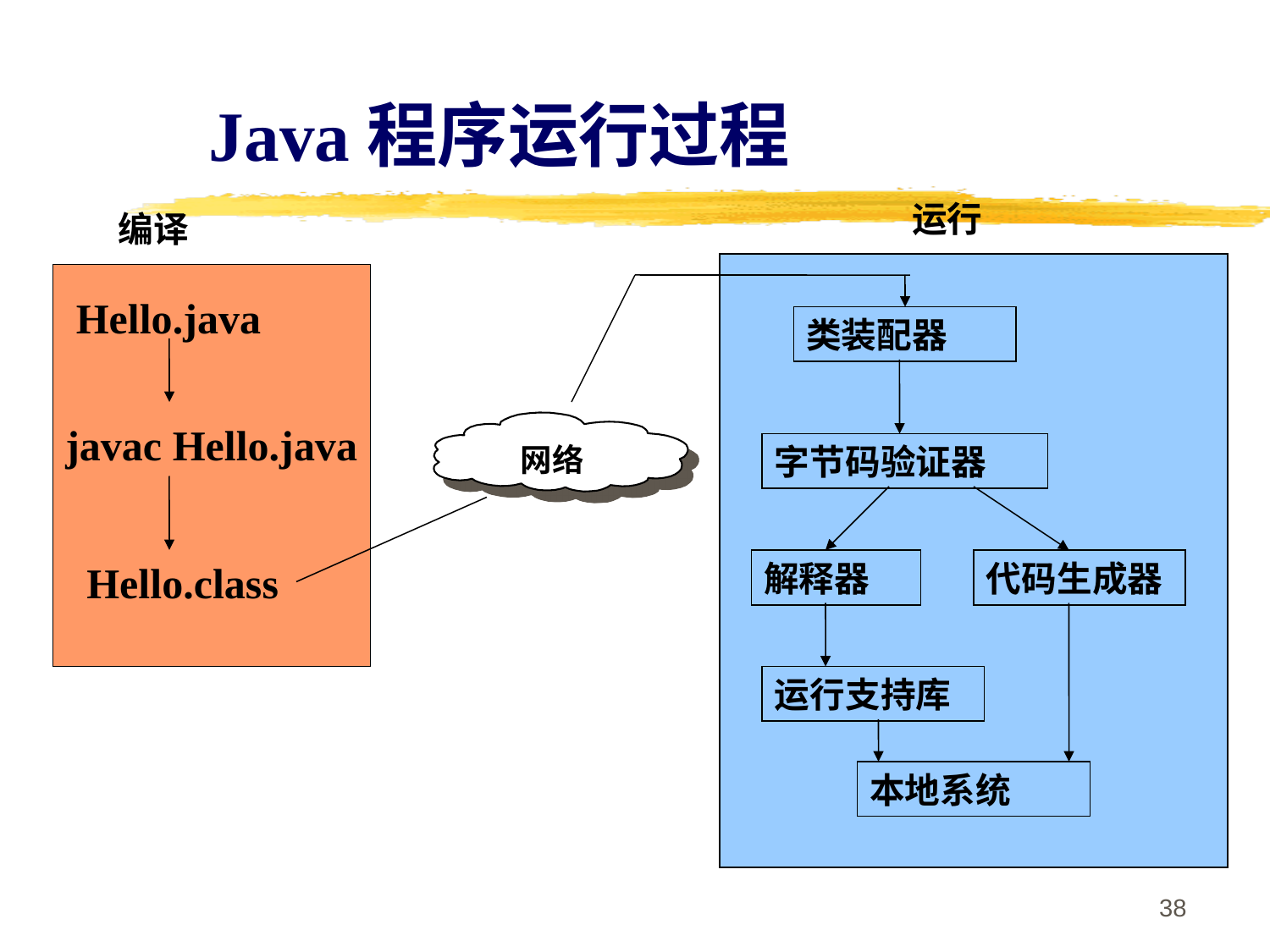

Java程序运行过程

运行
编译

Hello.java
类装配器

javac Hello.java

网络
字节码验证器

Hello.class
解释器
代码生成器

运行支持库

本地系统
38